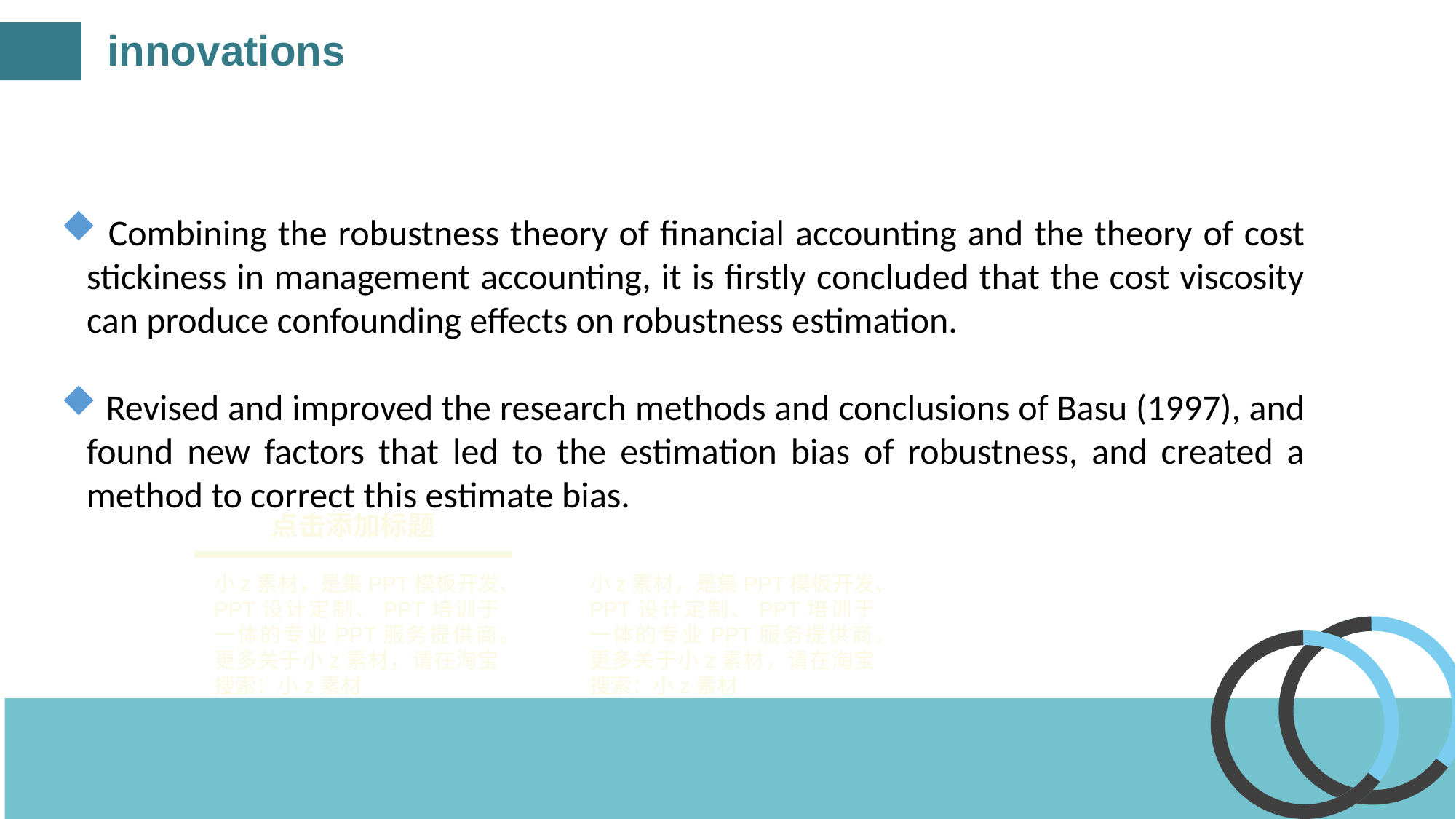

innovations

 Combining the robustness theory of financial accounting and the theory of cost stickiness in management accounting, it is firstly concluded that the cost viscosity can produce confounding effects on robustness estimation.

 Revised and improved the research methods and conclusions of Basu (1997), and found new factors that led to the estimation bias of robustness, and created a method to correct this estimate bias.
点击添加标题

小z素材，是集PPT模板开发、PPT设计定制、PPT培训于一体的专业PPT服务提供商。更多关于小z素材，请在淘宝搜索：小z素材
小z素材，是集PPT模板开发、PPT设计定制、PPT培训于一体的专业PPT服务提供商。更多关于小z素材，请在淘宝搜索：小z素材